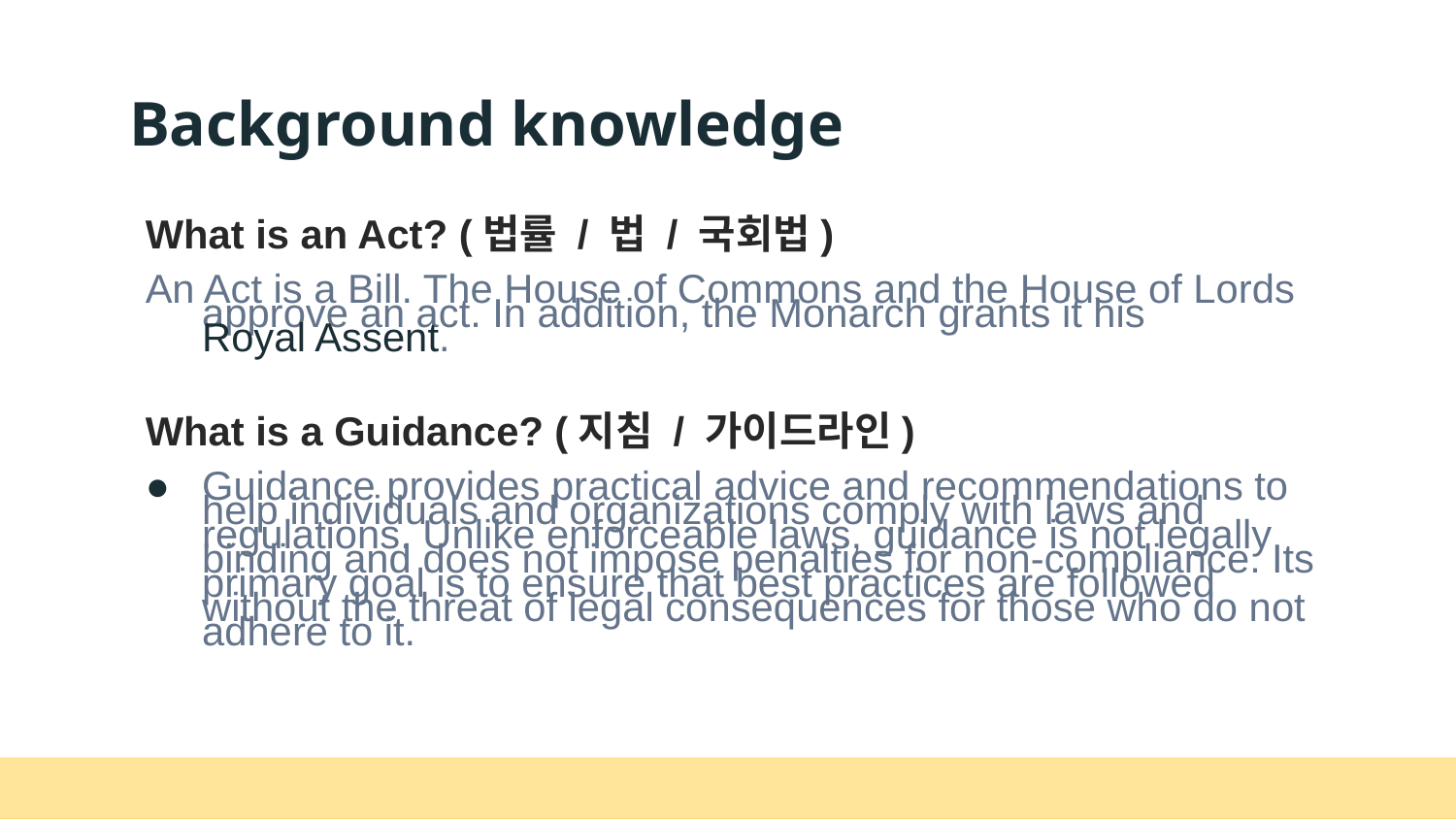

# Background knowledge
What is an Act? (법률 / 법 / 국회법)
An Act is a Bill. The House of Commons and the House of Lords approve an act. In addition, the Monarch grants it his Royal Assent.
What is a Guidance? (지침 / 가이드라인)
Guidance provides practical advice and recommendations to help individuals and organizations comply with laws and regulations. Unlike enforceable laws, guidance is not legally binding and does not impose penalties for non-compliance. Its primary goal is to ensure that best practices are followed without the threat of legal consequences for those who do not adhere to it.